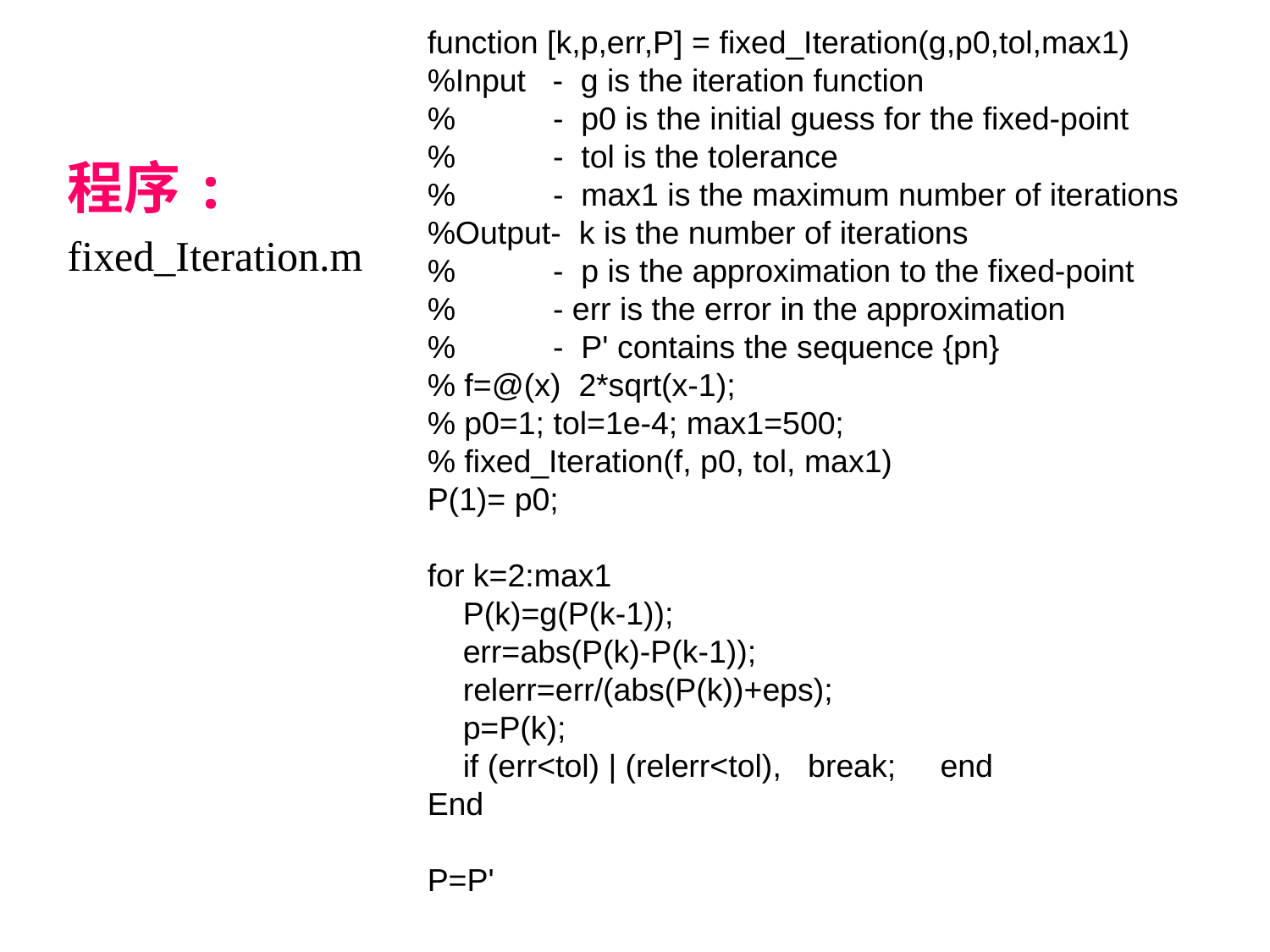

function [k,p,err,P] = fixed_Iteration(g,p0,tol,max1)
%Input   -  g is the iteration function
%           -  p0 is the initial guess for the fixed-point
%           -  tol is the tolerance
%           -  max1 is the maximum number of iterations
%Output-  k is the number of iterations
%           -  p is the approximation to the fixed-point
%           - err is the error in the approximation
%           -  P' contains the sequence {pn}
% f=@(x)  2*sqrt(x-1);
% p0=1; tol=1e-4; max1=500;
% fixed_Iteration(f, p0, tol, max1)
P(1)= p0;

for k=2:max1
    P(k)=g(P(k-1));
    err=abs(P(k)-P(k-1));
    relerr=err/(abs(P(k))+eps);
    p=P(k);
    if (err<tol) | (relerr<tol),   break;     end
End

P=P'
程序:
fixed_Iteration.m